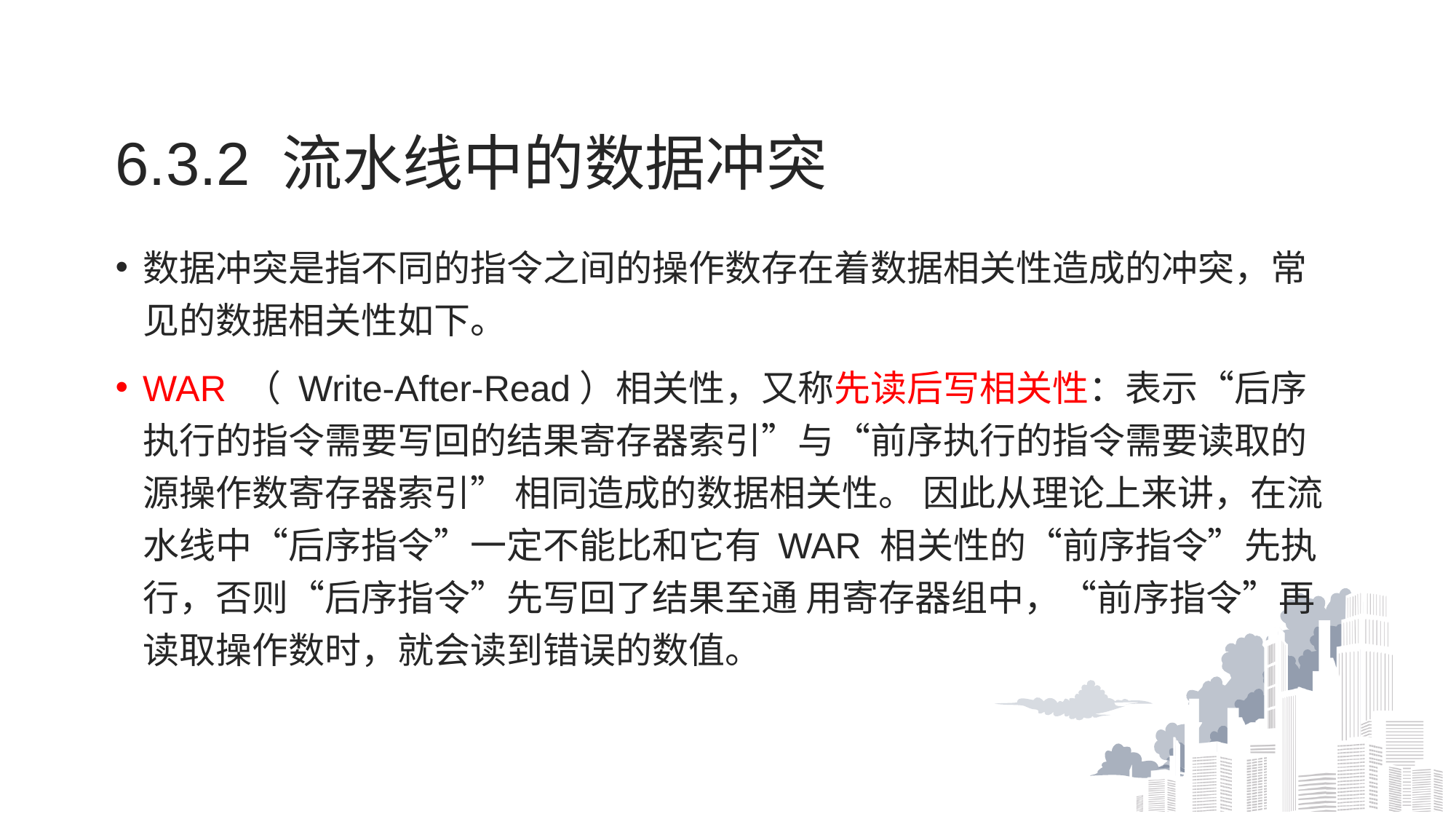

# 6.3.2 流水线中的数据冲突
数据冲突是指不同的指令之间的操作数存在着数据相关性造成的冲突，常见的数据相关性如下。
WAR （ Write-After-Read）相关性，又称先读后写相关性：表示“后序执行的指令需要写回的结果寄存器索引”与“前序执行的指令需要读取的源操作数寄存器索引” 相同造成的数据相关性。 因此从理论上来讲，在流水线中“后序指令”一定不能比和它有 WAR 相关性的“前序指令”先执行，否则“后序指令”先写回了结果至通 用寄存器组中，“前序指令”再读取操作数时，就会读到错误的数值。